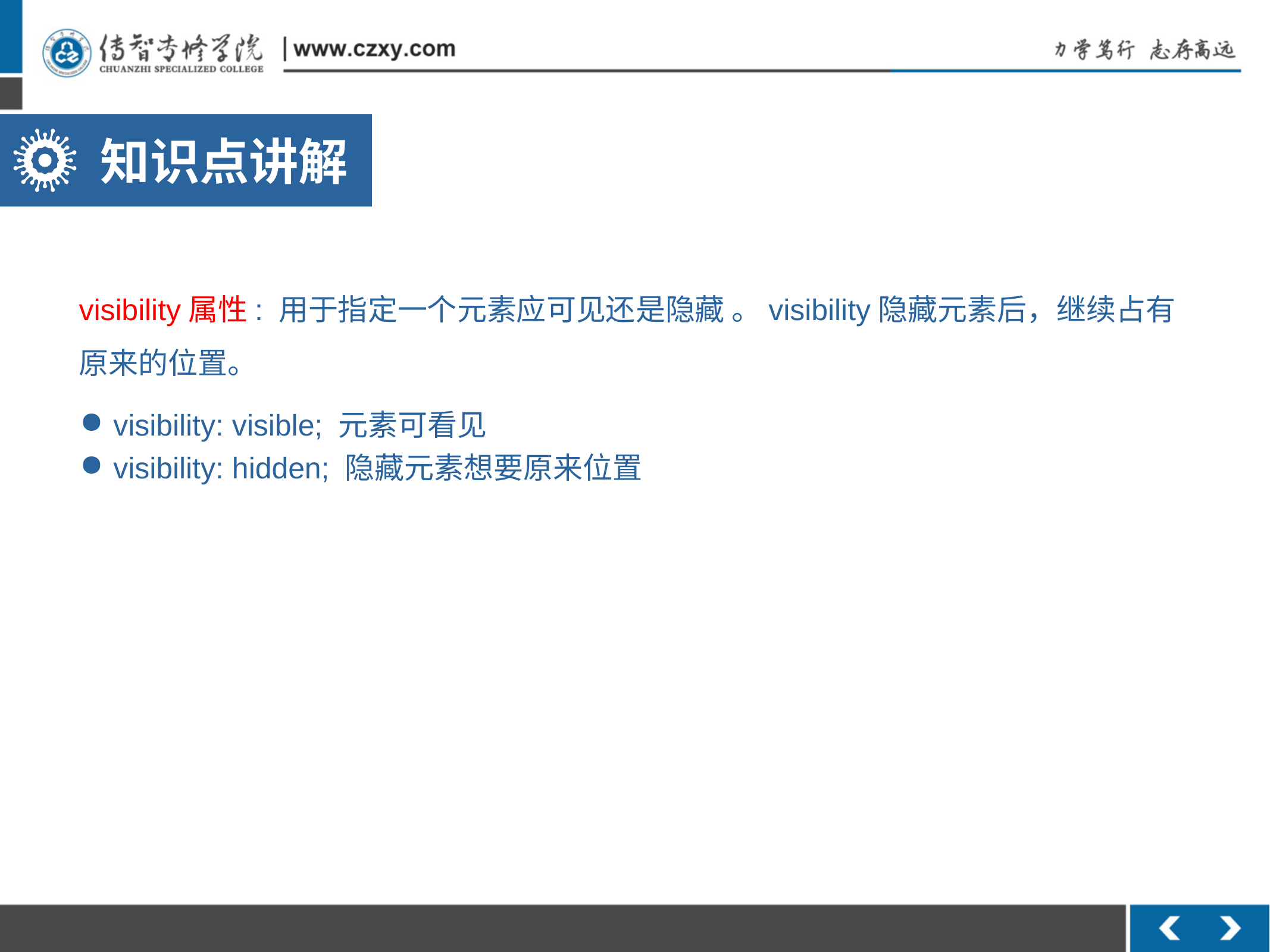

知识点讲解
visibility属性: 用于指定一个元素应可见还是隐藏 。visibility隐藏元素后，继续占有原来的位置。
visibility: visible; 元素可看见
visibility: hidden; 隐藏元素想要原来位置